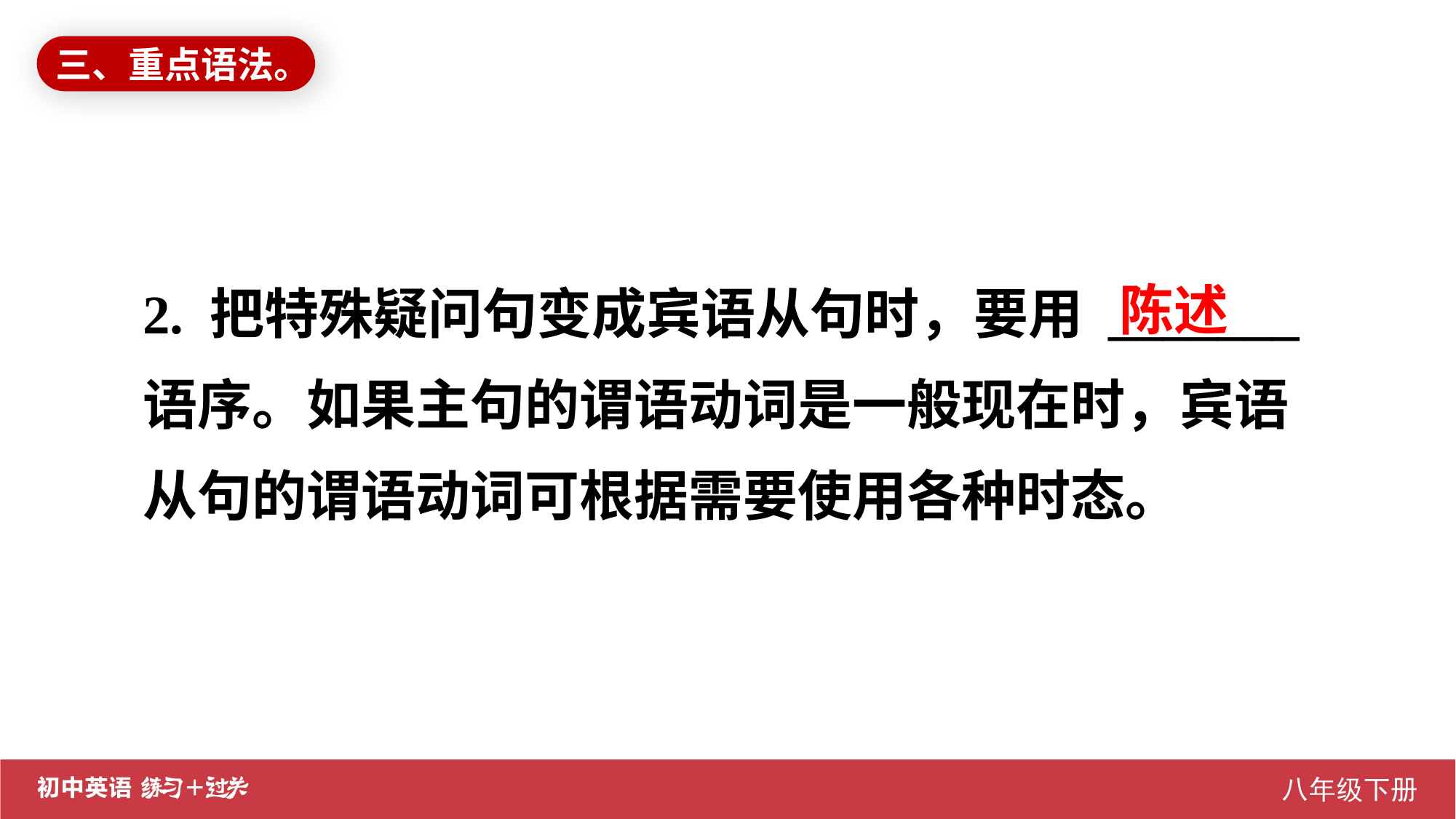

三、重点语法。
2. 把特殊疑问句变成宾语从句时，要用 _______ 语序。如果主句的谓语动词是一般现在时，宾语从句的谓语动词可根据需要使用各种时态。
陈述